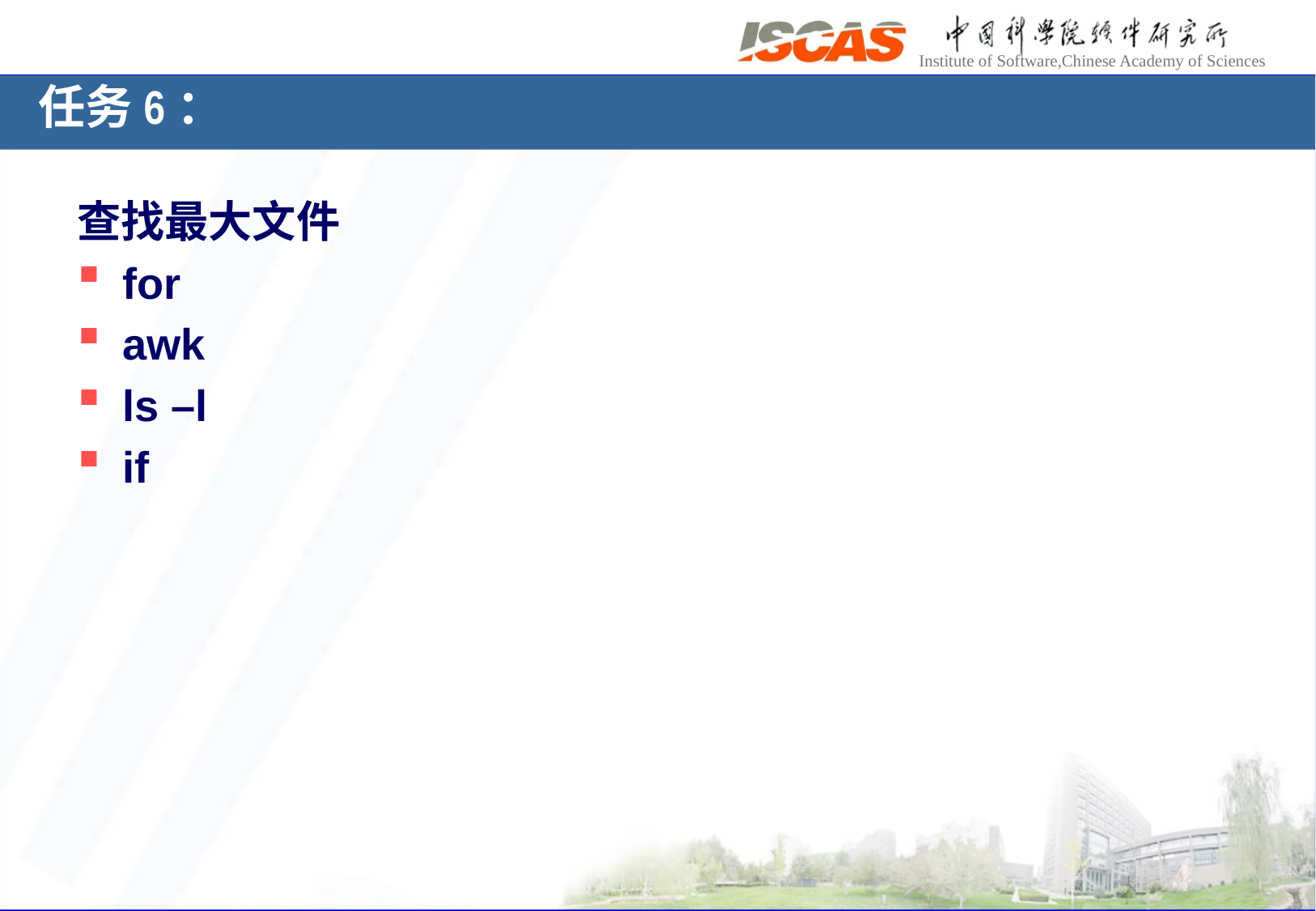

# 任务6：
查找最大文件
for
awk
ls –l
if